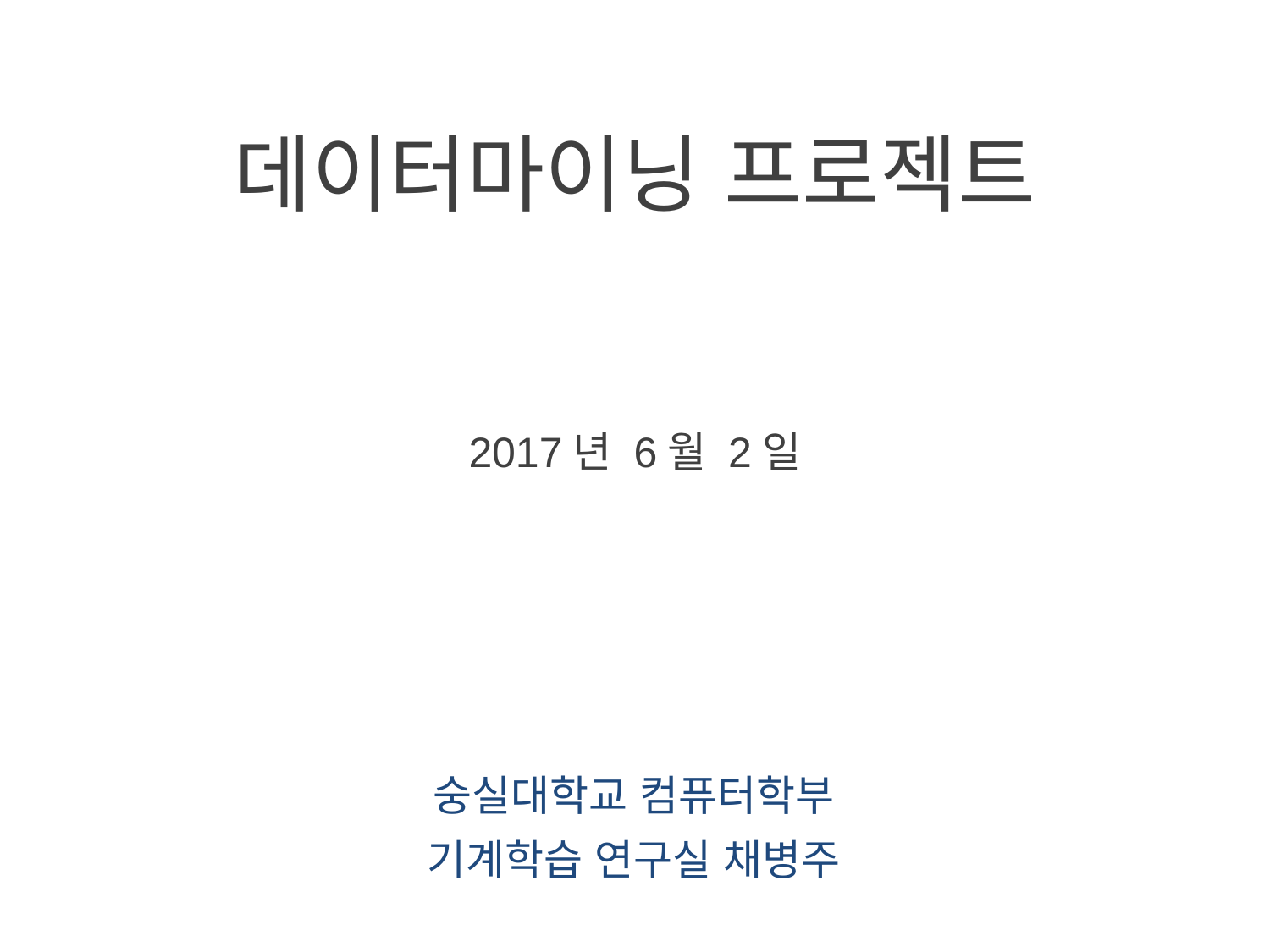

# 데이터마이닝 프로젝트
2017년 6월 2일
숭실대학교 컴퓨터학부
기계학습 연구실 채병주